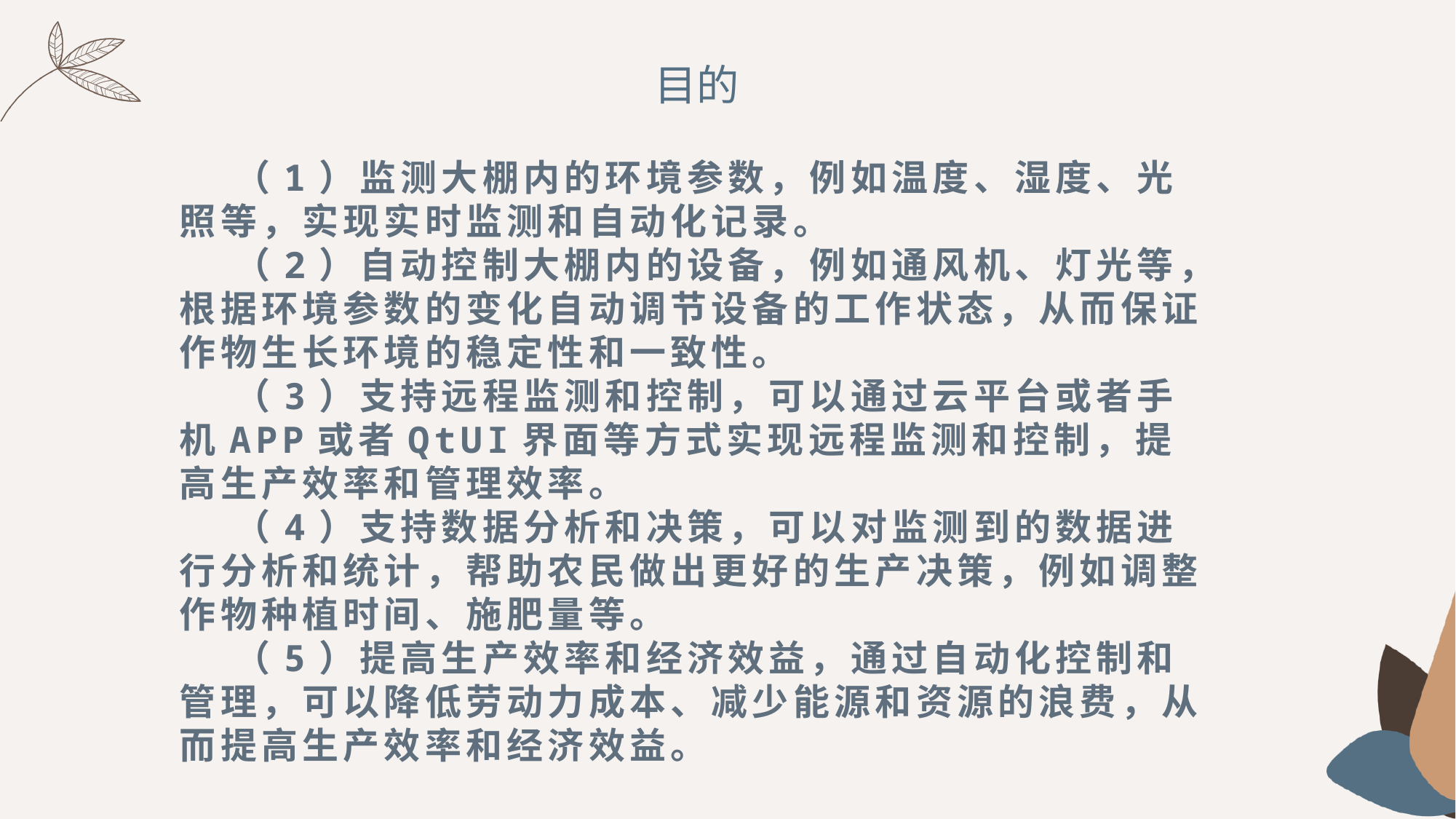

目的
（1）监测大棚内的环境参数，例如温度、湿度、光照等，实现实时监测和自动化记录。
（2）自动控制大棚内的设备，例如通风机、灯光等，根据环境参数的变化自动调节设备的工作状态，从而保证作物生长环境的稳定性和一致性。
（3）支持远程监测和控制，可以通过云平台或者手机APP或者QtUI界面等方式实现远程监测和控制，提高生产效率和管理效率。
（4）支持数据分析和决策，可以对监测到的数据进行分析和统计，帮助农民做出更好的生产决策，例如调整作物种植时间、施肥量等。
（5）提高生产效率和经济效益，通过自动化控制和管理，可以降低劳动力成本、减少能源和资源的浪费，从而提高生产效率和经济效益。